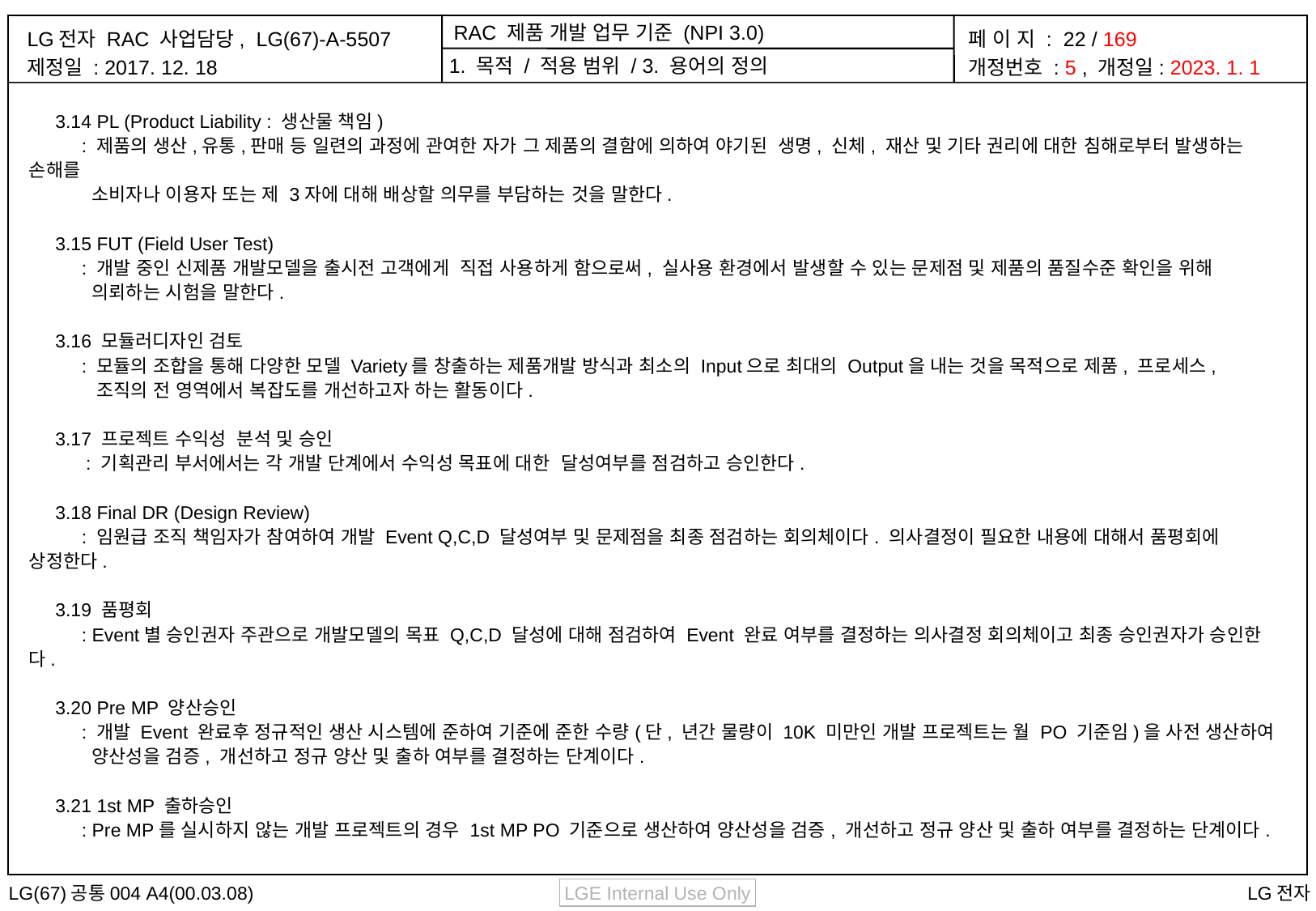

1. 목적 / 적용 범위 / 3. 용어의 정의
     3.14 PL (Product Liability : 생산물 책임)
          : 제품의 생산,유통,판매 등 일련의 과정에 관여한 자가 그 제품의 결함에 의하여 야기된  생명, 신체, 재산 및 기타 권리에 대한 침해로부터 발생하는 손해를
            소비자나 이용자 또는 제 3자에 대해 배상할 의무를 부담하는 것을 말한다.

     3.15 FUT (Field User Test)
          : 개발 중인 신제품 개발모델을 출시전 고객에게  직접 사용하게 함으로써, 실사용 환경에서 발생할 수 있는 문제점 및 제품의 품질수준 확인을 위해
            의뢰하는 시험을 말한다.

     3.16 모듈러디자인 검토
          : 모듈의 조합을 통해 다양한 모델 Variety를 창출하는 제품개발 방식과 최소의 Input으로 최대의 Output을 내는 것을 목적으로 제품, 프로세스,
            조직의 전 영역에서 복잡도를 개선하고자 하는 활동이다.

     3.17 프로젝트 수익성  분석 및 승인
          : 기획관리 부서에서는 각 개발 단계에서 수익성 목표에 대한  달성여부를 점검하고 승인한다.

     3.18 Final DR (Design Review)
          : 임원급 조직 책임자가 참여하여 개발 Event Q,C,D 달성여부 및 문제점을 최종 점검하는 회의체이다. 의사결정이 필요한 내용에 대해서 품평회에 상정한다.

     3.19 품평회
          : Event별 승인권자 주관으로 개발모델의 목표 Q,C,D 달성에 대해 점검하여 Event 완료 여부를 결정하는 의사결정 회의체이고 최종 승인권자가 승인한다.

     3.20 Pre MP 양산승인
          : 개발 Event 완료후 정규적인 생산 시스템에 준하여 기준에 준한 수량(단, 년간 물량이 10K 미만인 개발 프로젝트는 월 PO 기준임)을 사전 생산하여
            양산성을 검증, 개선하고 정규 양산 및 출하 여부를 결정하는 단계이다.

     3.21 1st MP 출하승인
          : Pre MP를 실시하지 않는 개발 프로젝트의 경우 1st MP PO 기준으로 생산하여 양산성을 검증, 개선하고 정규 양산 및 출하 여부를 결정하는 단계이다.